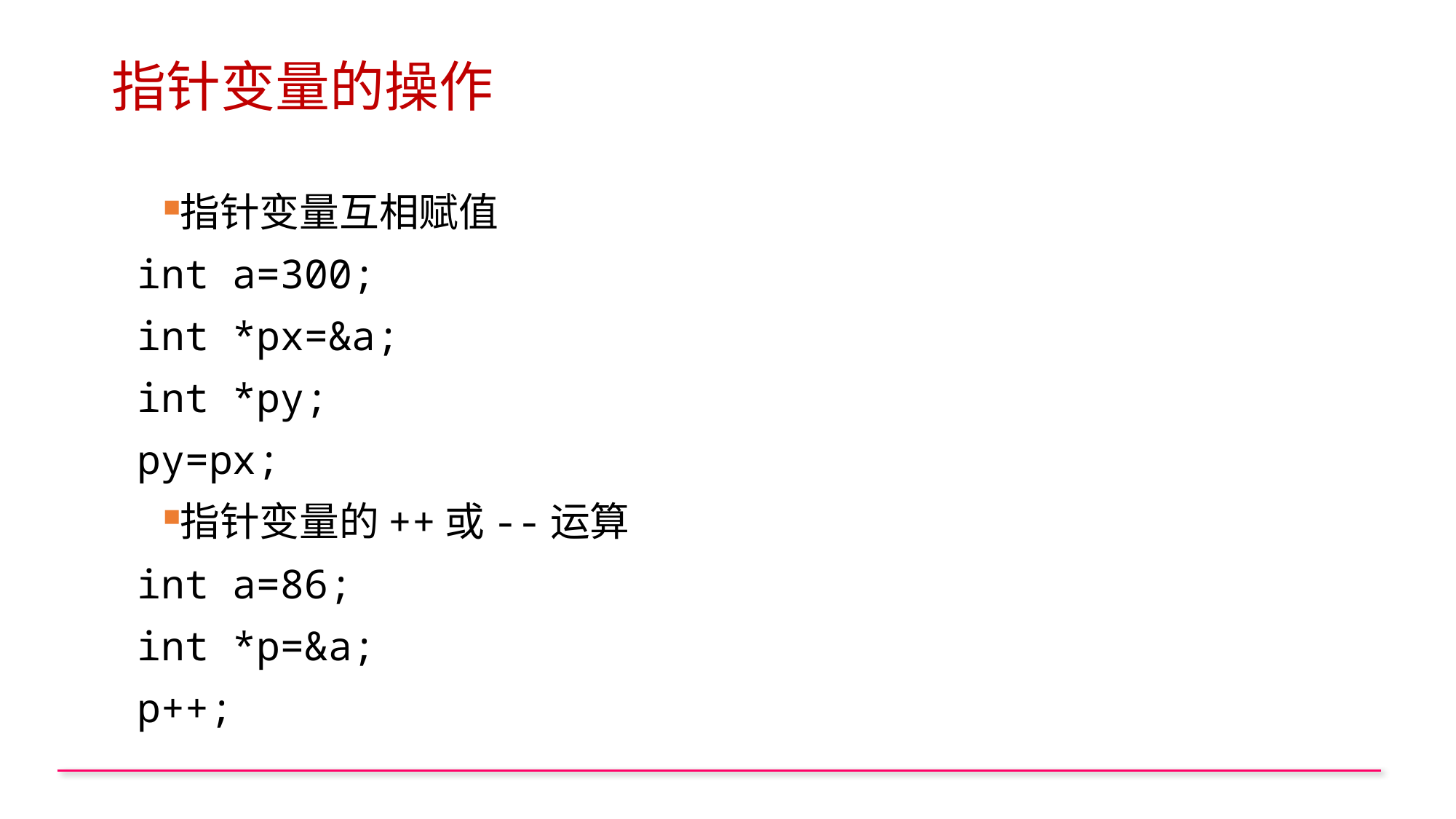

# 指针变量的操作
指针变量互相赋值
int a=300;
int *px=&a;
int *py;
py=px;
指针变量的++或--运算
int a=86;
int *p=&a;
p++;